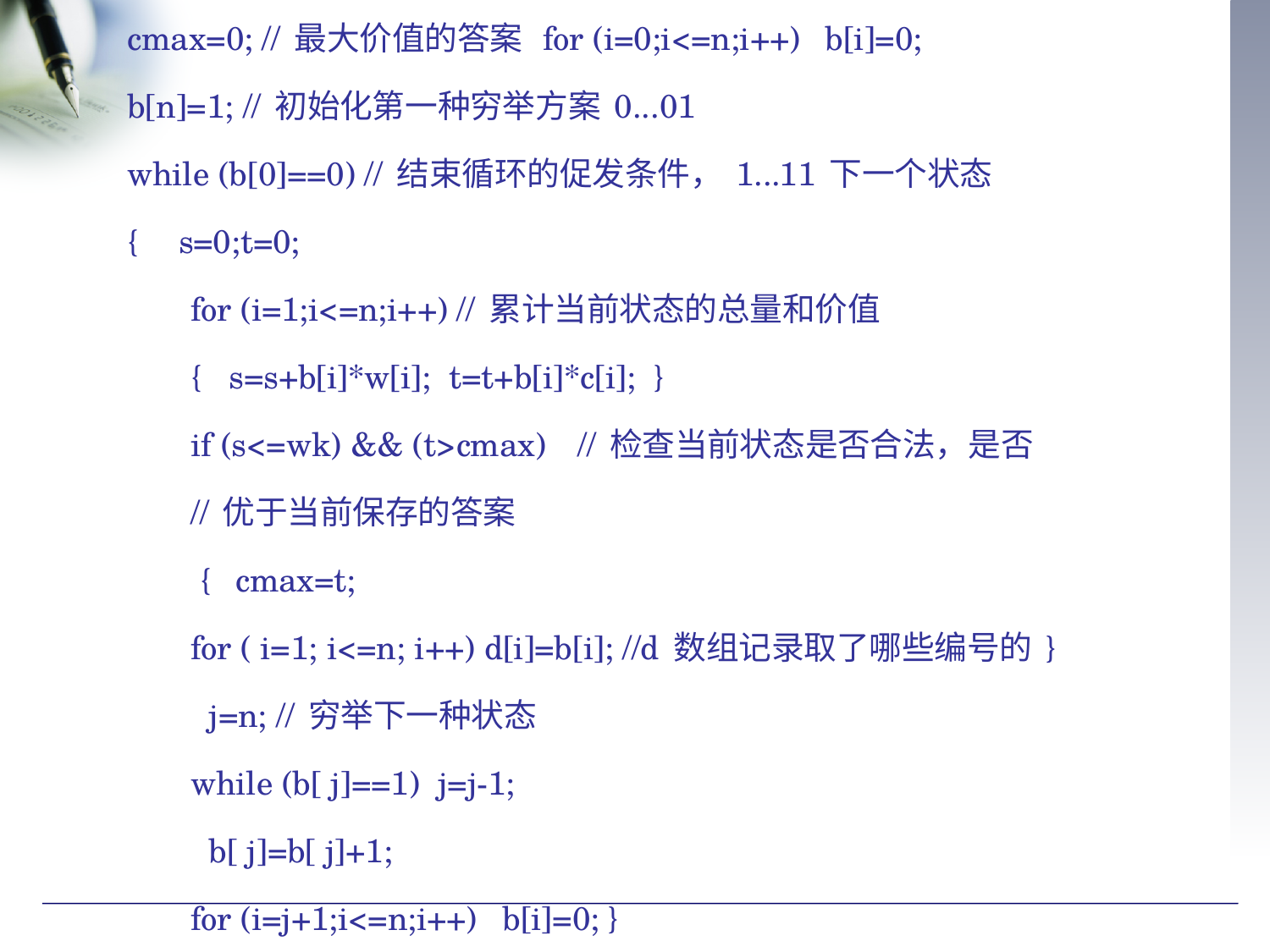

cmax=0; //最大价值的答案 for (i=0;i<=n;i++)  b[i]=0;
b[n]=1; //初始化第一种穷举方案0...01
while (b[0]==0) //结束循环的促发条件，1...11下一个状态
{   s=0;t=0;
for (i=1;i<=n;i++) //累计当前状态的总量和价值
{   s=s+b[i]*w[i];  t=t+b[i]*c[i];  }
if (s<=wk) && (t>cmax)  //检查当前状态是否合法，是否
//优于当前保存的答案
 {  cmax=t;
for ( i=1; i<=n; i++) d[i]=b[i]; //d数组记录取了哪些编号的}
  j=n; //穷举下一种状态
while (b[ j]==1)  j=j-1;
  b[ j]=b[ j]+1;
for (i=j+1;i<=n;i++)  b[i]=0; }
   cout<<cmax;
for  ( i=1; i<=n; i++) if d[i]==1 cout<<i<<‘ ‘; }